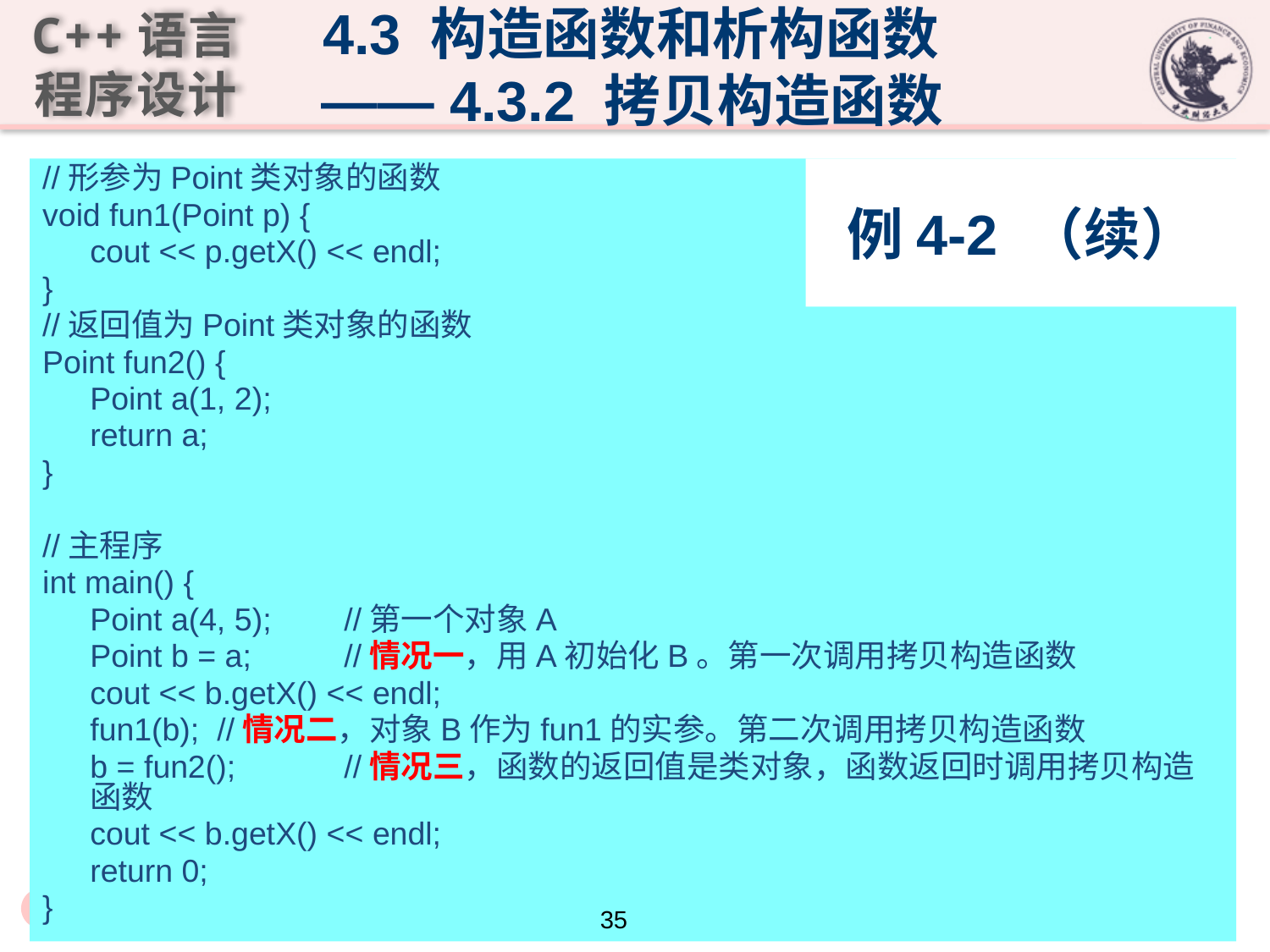

4.3 构造函数和析构函数
 —— 4.3.2 拷贝构造函数
//形参为Point类对象的函数
void fun1(Point p) {
	cout << p.getX() << endl;
}
//返回值为Point类对象的函数
Point fun2() {
	Point a(1, 2);
	return a;
}

//主程序
int main() {
	Point a(4, 5);	//第一个对象A
	Point b = a;	//情况一，用A初始化B。第一次调用拷贝构造函数
	cout << b.getX() << endl;
	fun1(b);	//情况二，对象B作为fun1的实参。第二次调用拷贝构造函数
	b = fun2();	//情况三，函数的返回值是类对象，函数返回时调用拷贝构造函数
	cout << b.getX() << endl;
	return 0;
}

# 例4-2 （续）
35